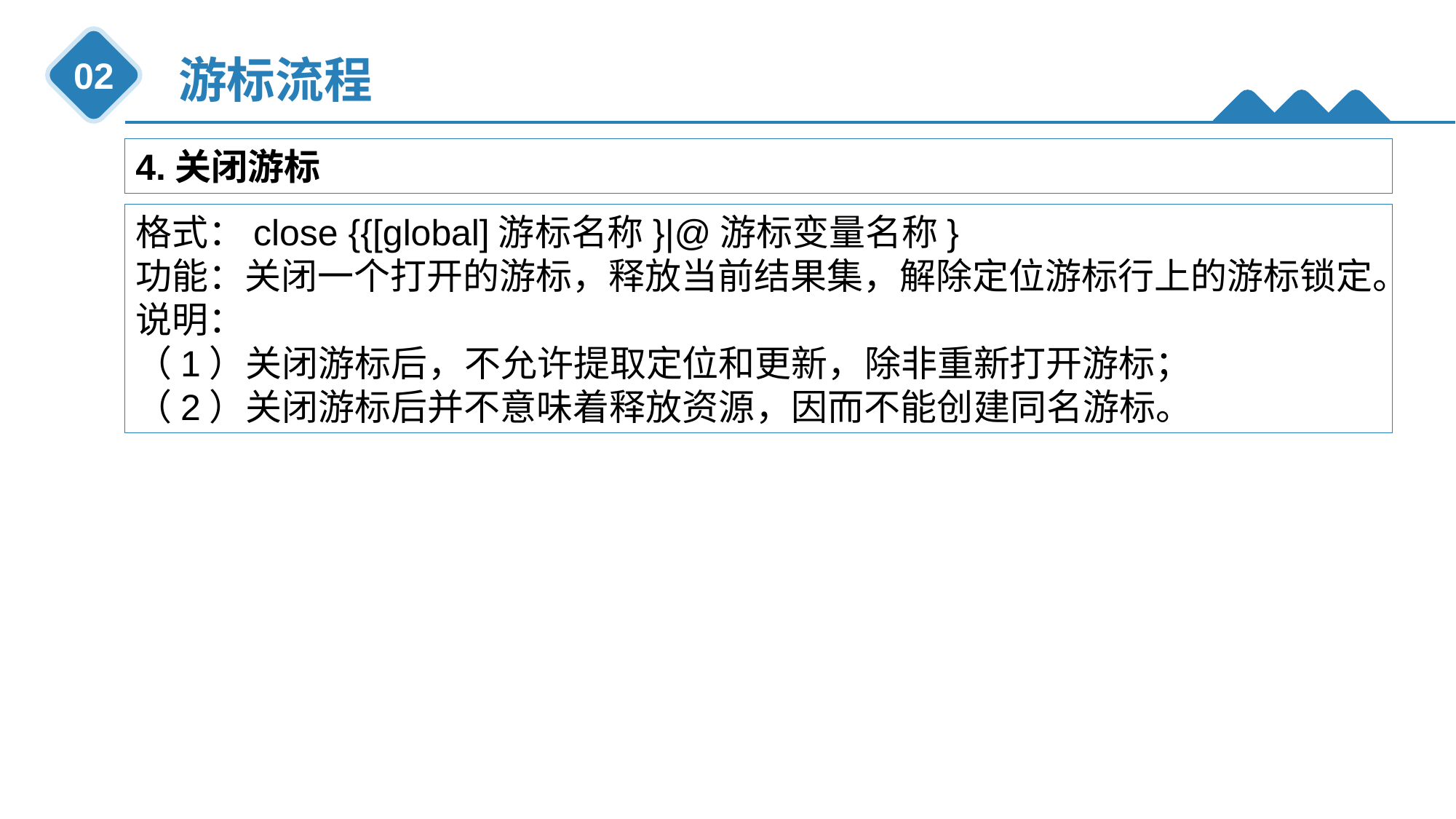

游标流程
02

4.关闭游标
格式：close {{[global]游标名称}|@游标变量名称}
功能：关闭一个打开的游标，释放当前结果集，解除定位游标行上的游标锁定。
说明：
（1）关闭游标后，不允许提取定位和更新，除非重新打开游标；
（2）关闭游标后并不意味着释放资源，因而不能创建同名游标。